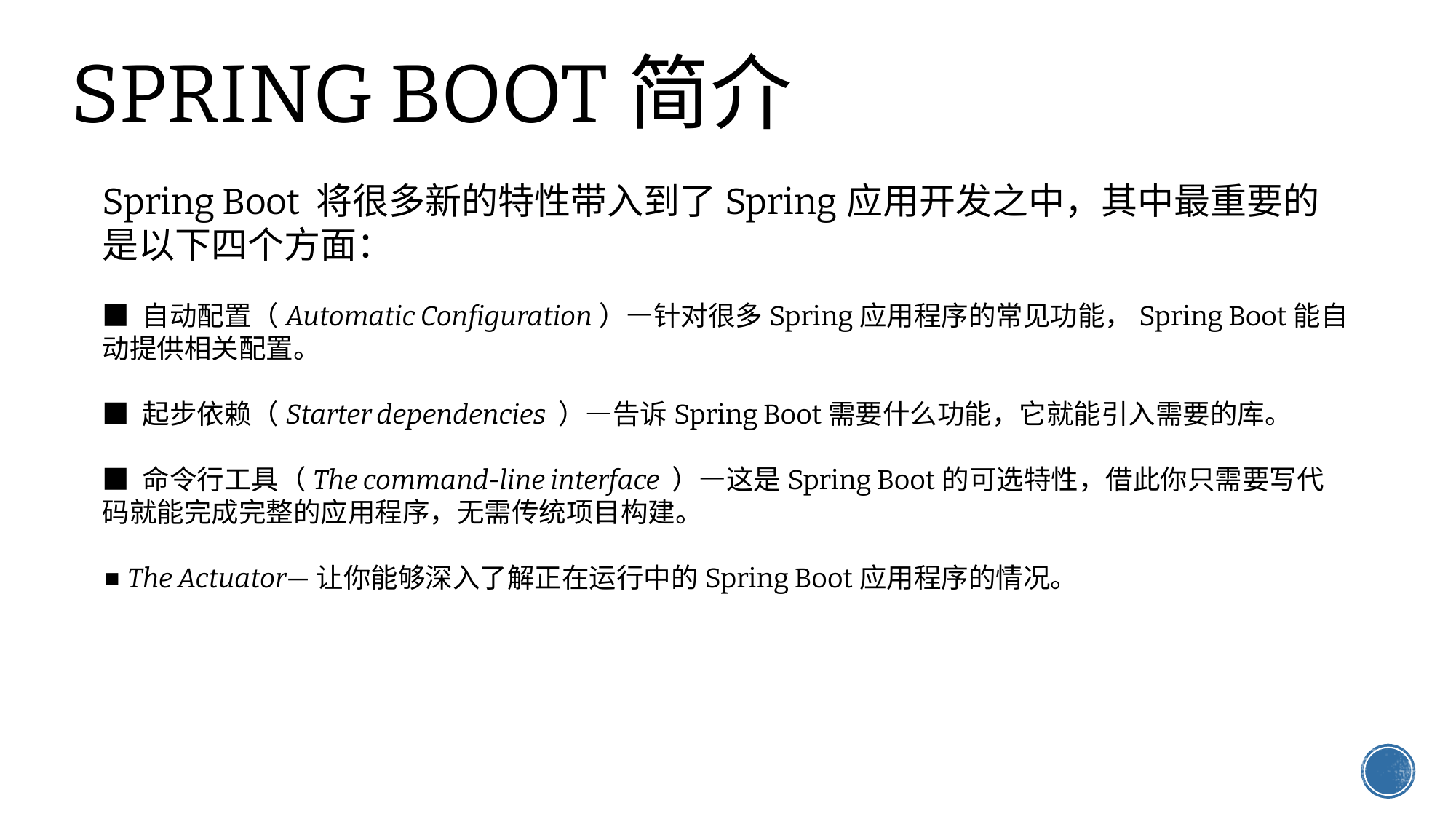

# Spring Boot简介
Spring Boot 将很多新的特性带入到了Spring应用开发之中，其中最重要的是以下四个方面：

■ 自动配置（Automatic Configuration）—针对很多Spring应用程序的常见功能，Spring Boot能自动提供相关配置。

■ 起步依赖（Starter dependencies ）—告诉Spring Boot需要什么功能，它就能引入需要的库。

■ 命令行工具（The command-line interface ）—这是Spring Boot的可选特性，借此你只需要写代码就能完成完整的应用程序，无需传统项目构建。

■ The Actuator—让你能够深入了解正在运行中的Spring Boot应用程序的情况。